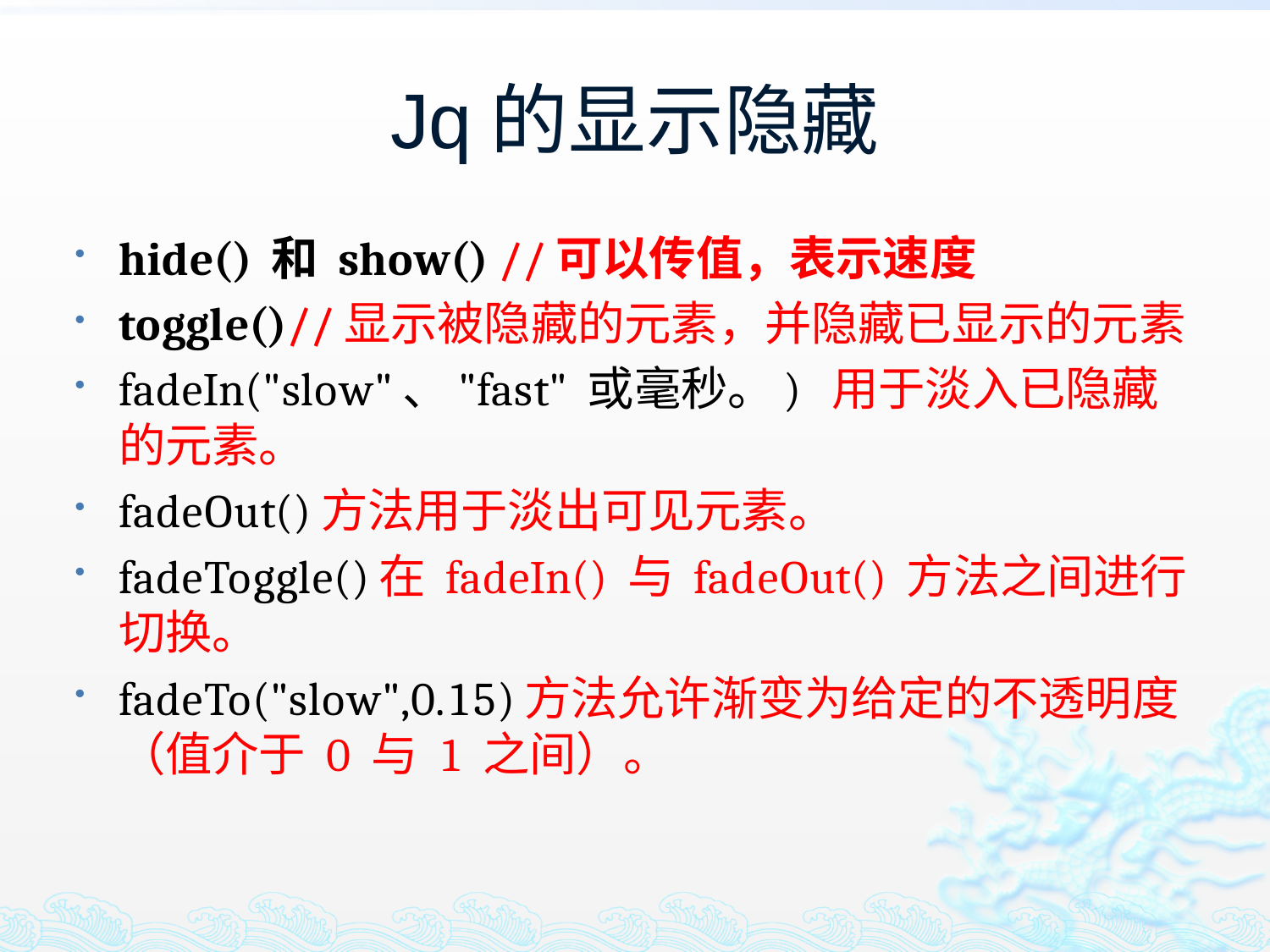

# Jq的显示隐藏
hide() 和 show() //可以传值，表示速度
toggle()//显示被隐藏的元素，并隐藏已显示的元素
fadeIn("slow"、"fast" 或毫秒。)  用于淡入已隐藏的元素。
fadeOut()方法用于淡出可见元素。
fadeToggle()在 fadeIn() 与 fadeOut() 方法之间进行切换。
fadeTo("slow",0.15)方法允许渐变为给定的不透明度（值介于 0 与 1 之间）。